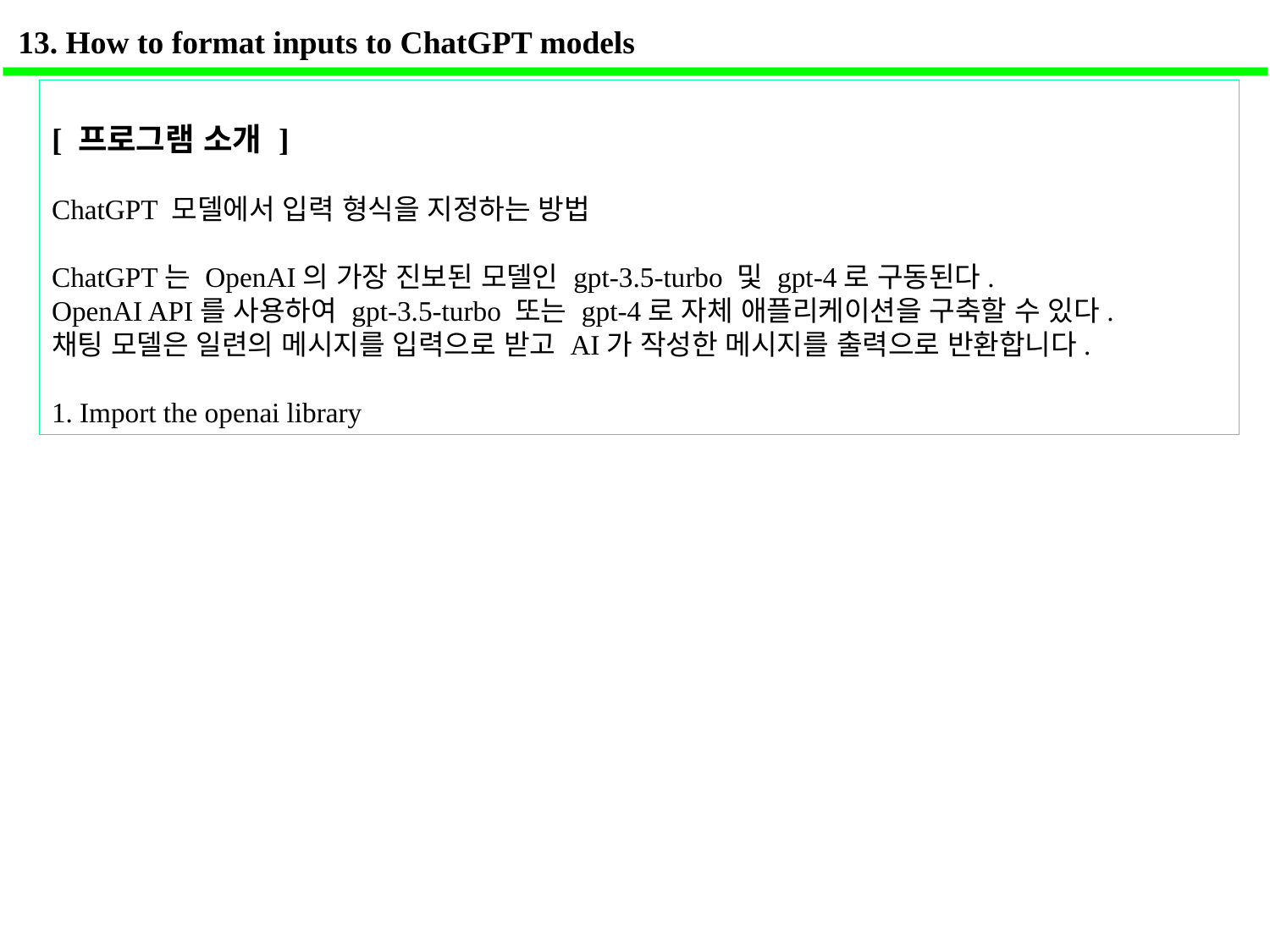

13. How to format inputs to ChatGPT models

[ 프로그램 소개 ]

ChatGPT 모델에서 입력 형식을 지정하는 방법

ChatGPT는 OpenAI의 가장 진보된 모델인 gpt-3.5-turbo 및 gpt-4로 구동된다.
OpenAI API를 사용하여 gpt-3.5-turbo 또는 gpt-4로 자체 애플리케이션을 구축할 수 있다.
채팅 모델은 일련의 메시지를 입력으로 받고 AI가 작성한 메시지를 출력으로 반환합니다.

1. Import the openai library